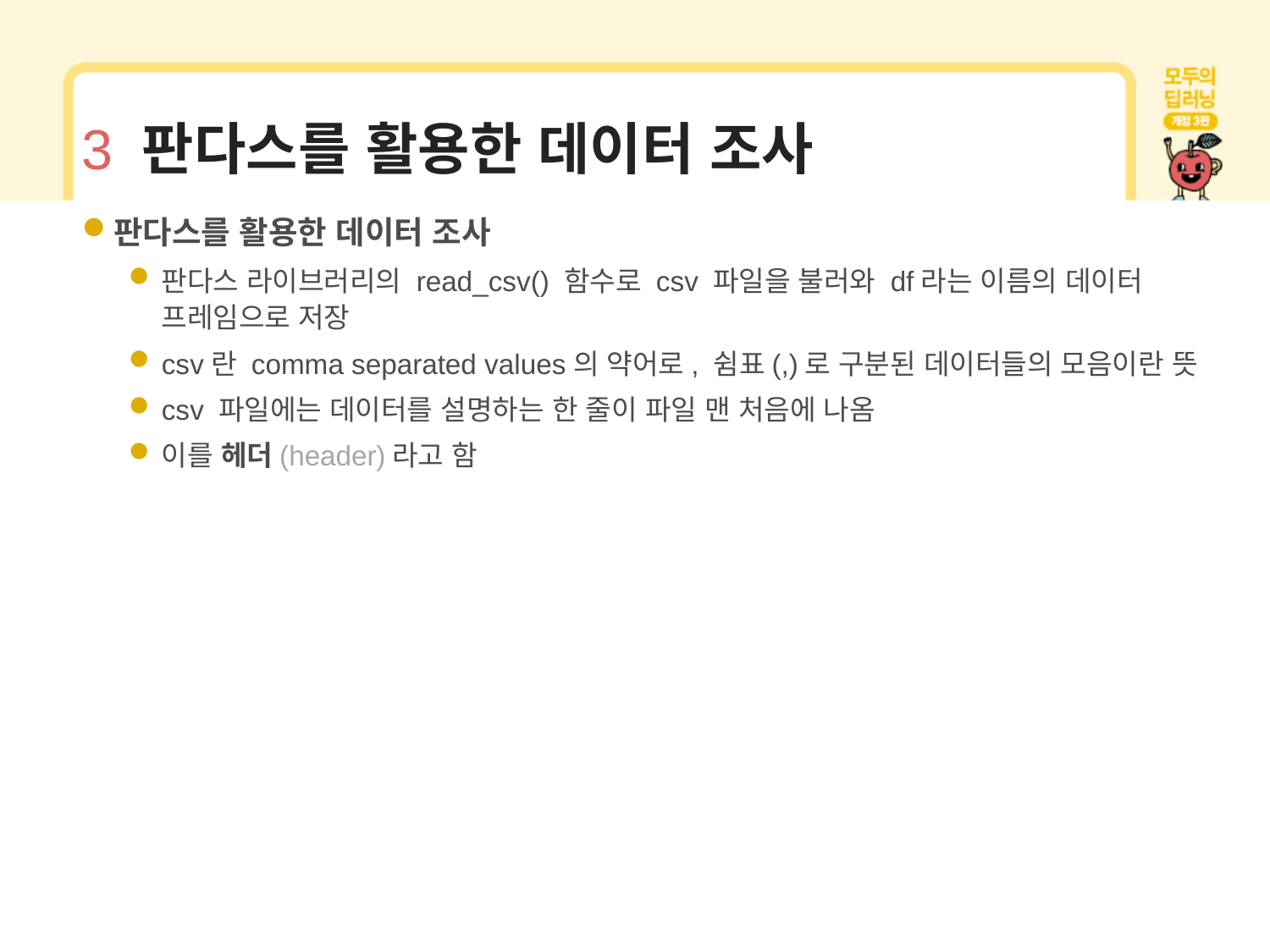

# 3 판다스를 활용한 데이터 조사
판다스를 활용한 데이터 조사
판다스 라이브러리의 read_csv() 함수로 csv 파일을 불러와 df라는 이름의 데이터 프레임으로 저장
csv란 comma separated values의 약어로, 쉼표(,)로 구분된 데이터들의 모음이란 뜻
csv 파일에는 데이터를 설명하는 한 줄이 파일 맨 처음에 나옴
이를 헤더(header)라고 함